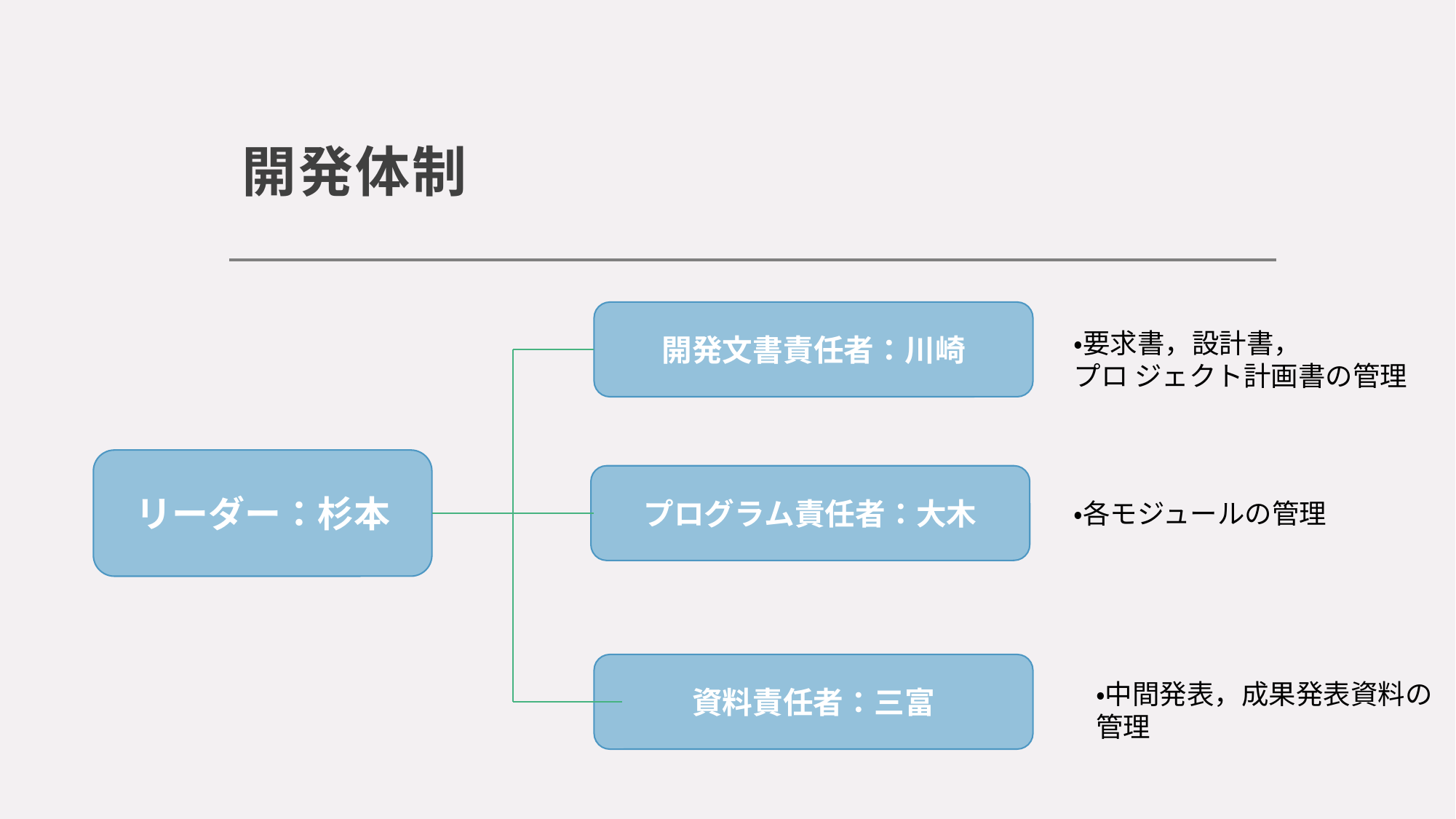

# 開発体制
開発文書責任者：川崎
・要求書，設計書，
プロ ジェクト計画書の管理
リーダー：杉本
プログラム責任者：大木
・各モジュールの管理
資料責任者：三富
・中間発表，成果発表資料の管理